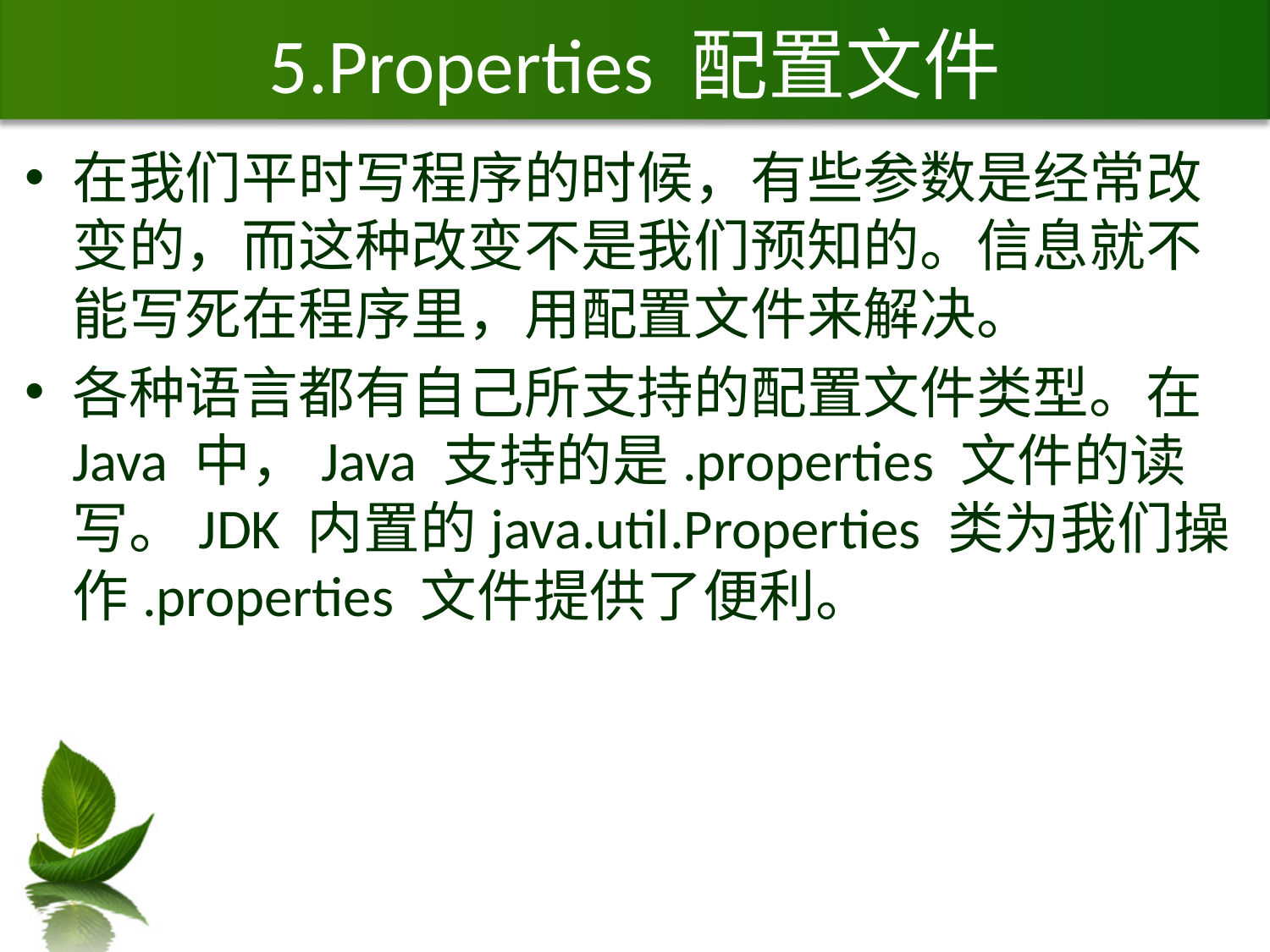

# 5.Properties 配置文件
在我们平时写程序的时候，有些参数是经常改变的，而这种改变不是我们预知的。信息就不能写死在程序里，用配置文件来解决。
各种语言都有自己所支持的配置文件类型。在Java 中，Java 支持的是.properties 文件的读写。JDK 内置的java.util.Properties 类为我们操作.properties 文件提供了便利。